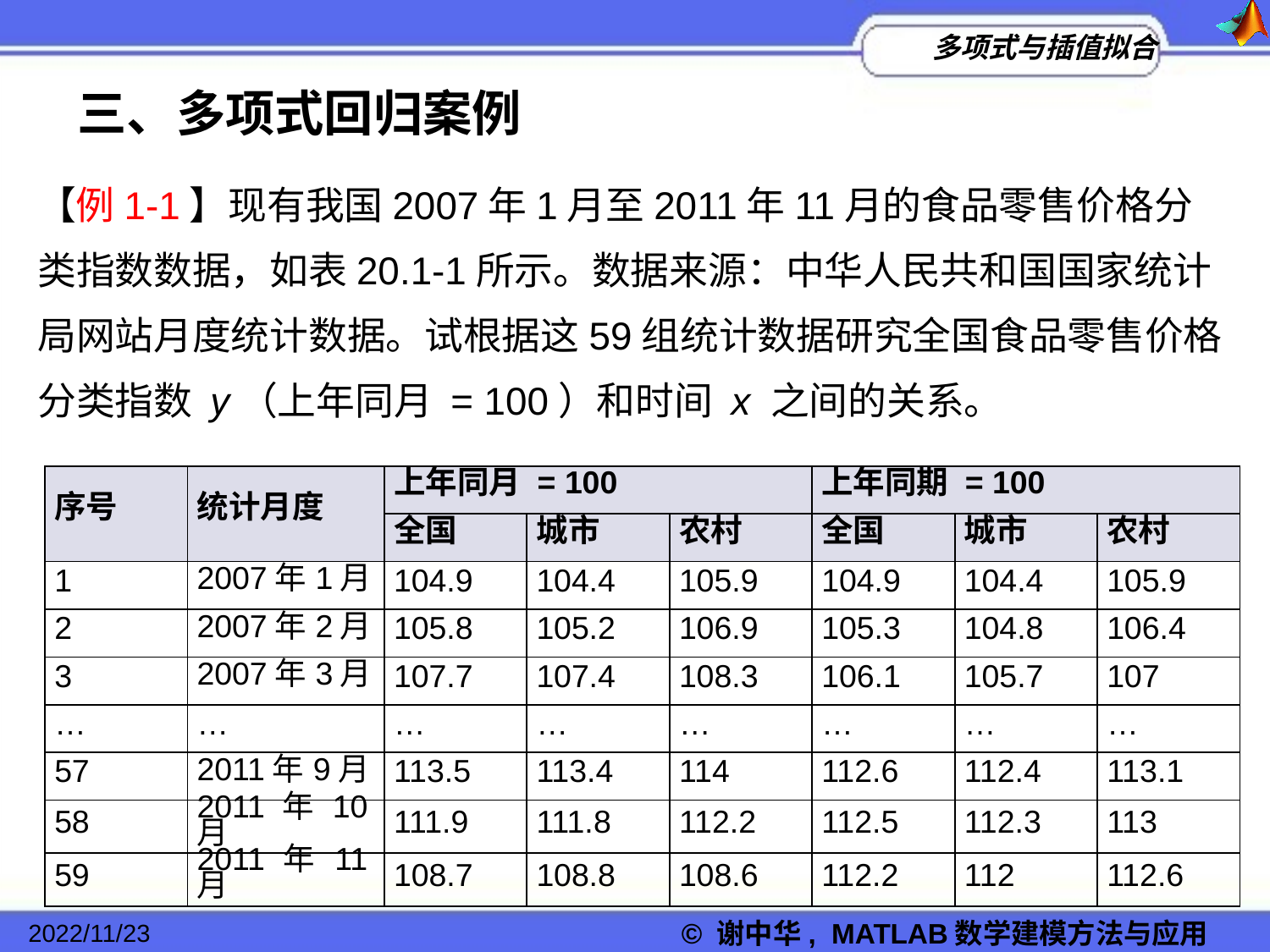

三、多项式回归案例
【例1-1】现有我国2007年1月至2011年11月的食品零售价格分类指数数据，如表20.1-1所示。数据来源：中华人民共和国国家统计局网站月度统计数据。试根据这59组统计数据研究全国食品零售价格分类指数 y（上年同月 = 100）和时间 x 之间的关系。
| 序号 | 统计月度 | 上年同月 = 100 |  |  | 上年同期 = 100 |  |  |
| --- | --- | --- | --- | --- | --- | --- | --- |
|  |  | 全国 | 城市 | 农村 | 全国 | 城市 | 农村 |
| 1 | 2007年1月 | 104.9 | 104.4 | 105.9 | 104.9 | 104.4 | 105.9 |
| 2 | 2007年2月 | 105.8 | 105.2 | 106.9 | 105.3 | 104.8 | 106.4 |
| 3 | 2007年3月 | 107.7 | 107.4 | 108.3 | 106.1 | 105.7 | 107 |
| … | … | … | … | … | … | … | … |
| 57 | 2011年9月 | 113.5 | 113.4 | 114 | 112.6 | 112.4 | 113.1 |
| 58 | 2011年10月 | 111.9 | 111.8 | 112.2 | 112.5 | 112.3 | 113 |
| 59 | 2011年11月 | 108.7 | 108.8 | 108.6 | 112.2 | 112 | 112.6 |
© 谢中华,  MATLAB数学建模方法与应用
2022/11/23